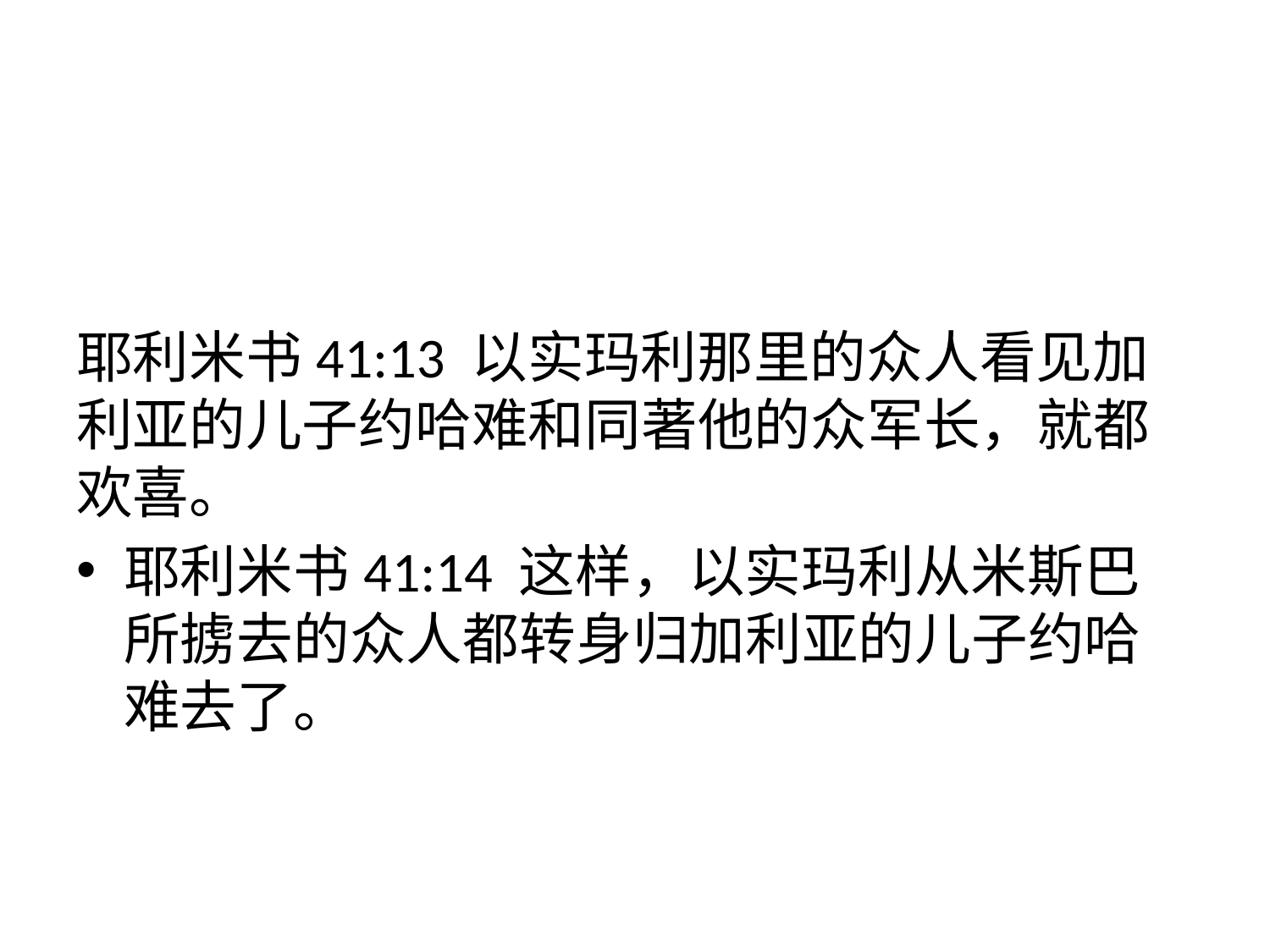

#

耶利米书41:13 以实玛利那里的众人看见加利亚的儿子约哈难和同著他的众军长，就都欢喜。
耶利米书41:14 这样，以实玛利从米斯巴所掳去的众人都转身归加利亚的儿子约哈难去了。